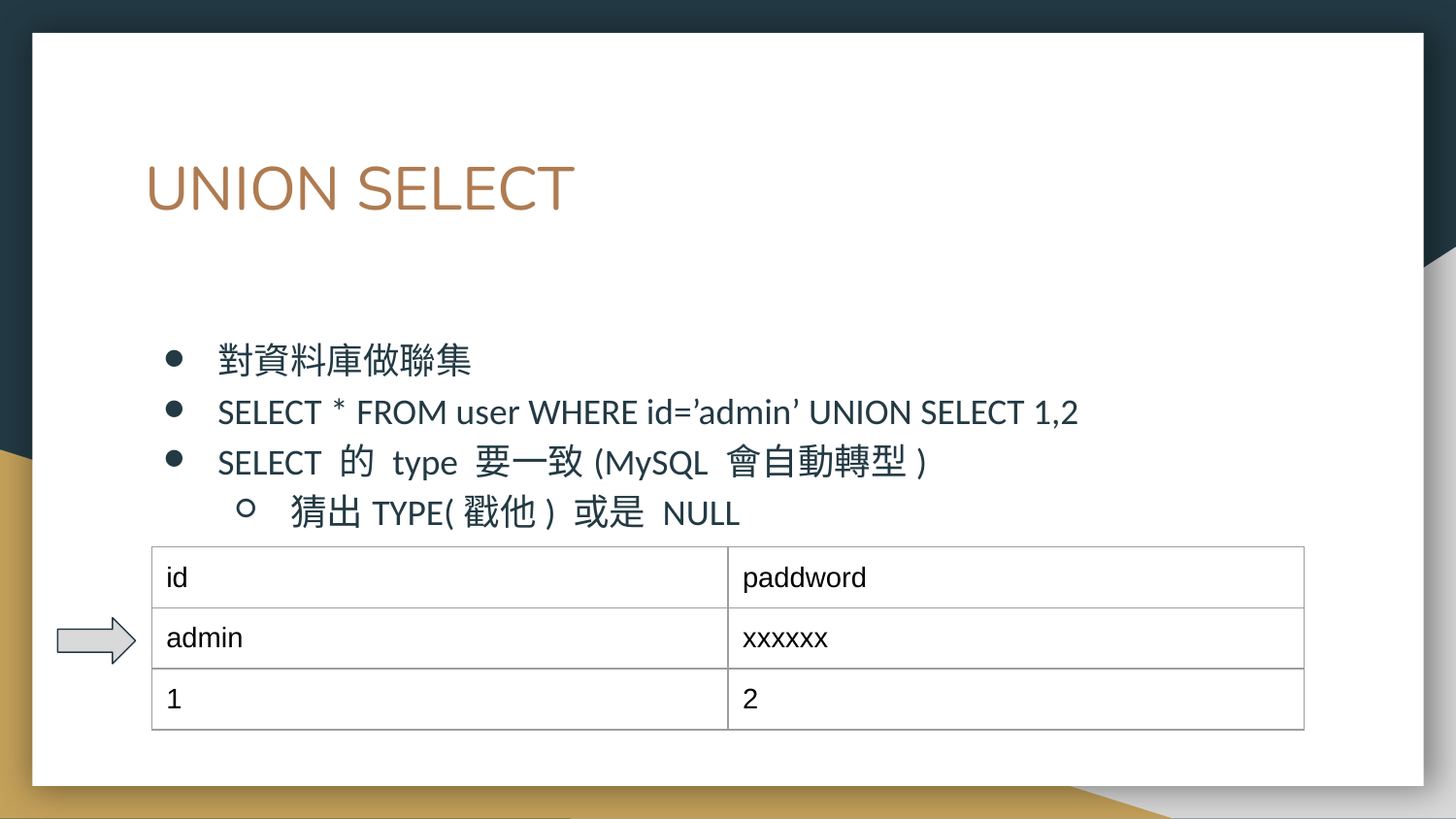

# UNION SELECT
對資料庫做聯集
SELECT * FROM user WHERE id=’admin’ UNION SELECT 1,2
SELECT 的 type 要一致(MySQL 會自動轉型)
猜出TYPE(戳他) 或是 NULL

| id | paddword |
| --- | --- |
| admin | xxxxxx |
| 1 | 2 |